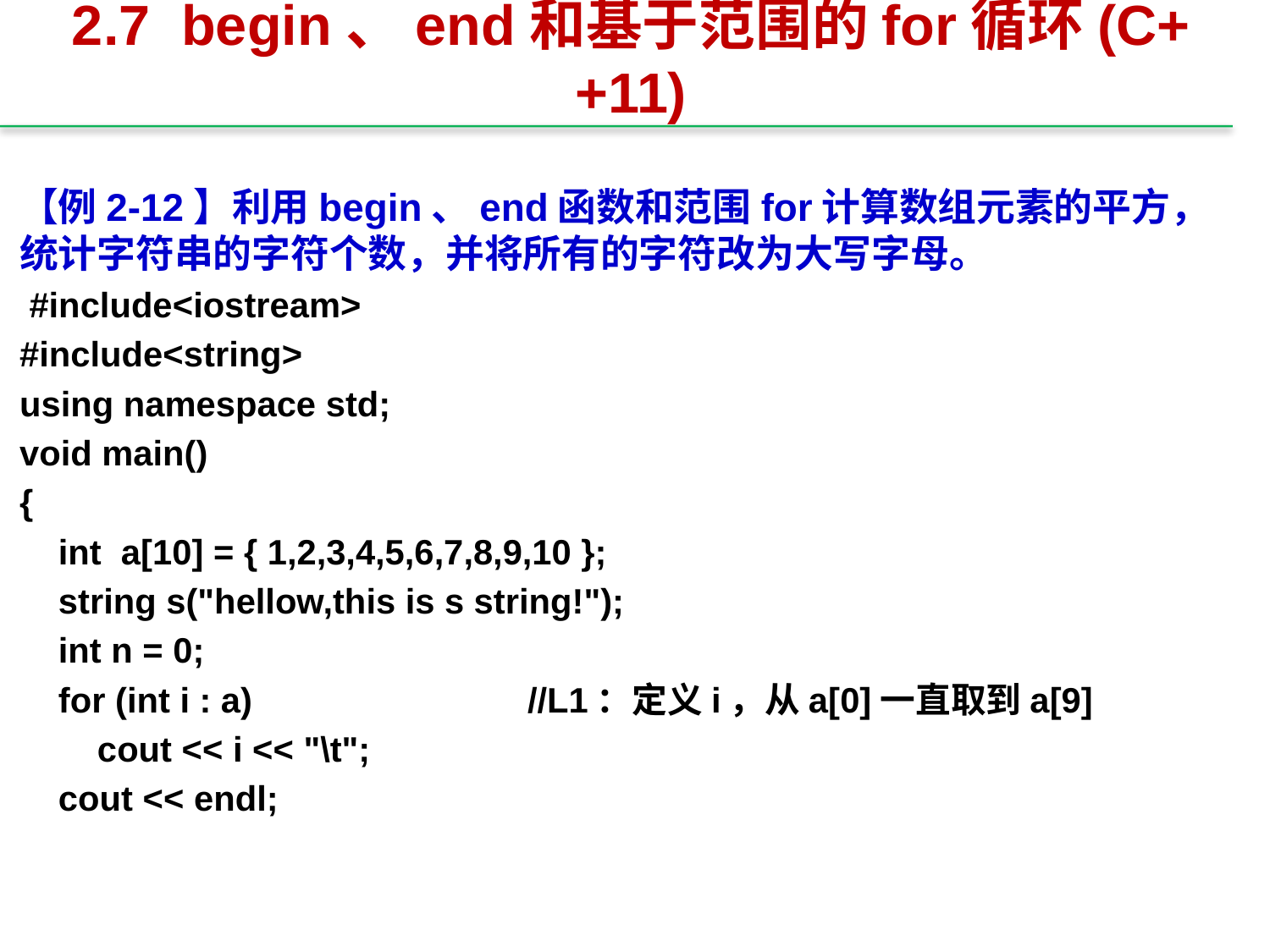

# 2.7  begin、end和基于范围的for循环(C++11)
【例2-12】利用begin、end函数和范围for计算数组元素的平方，统计字符串的字符个数，并将所有的字符改为大写字母。
 #include<iostream>
#include<string>
using namespace std;
void main()
{
    int  a[10] = { 1,2,3,4,5,6,7,8,9,10 };
    string s("hellow,this is s string!");
    int n = 0;
    for (int i : a)    		//L1：定义i，从a[0]一直取到a[9]
        cout << i << "\t";
    cout << endl;